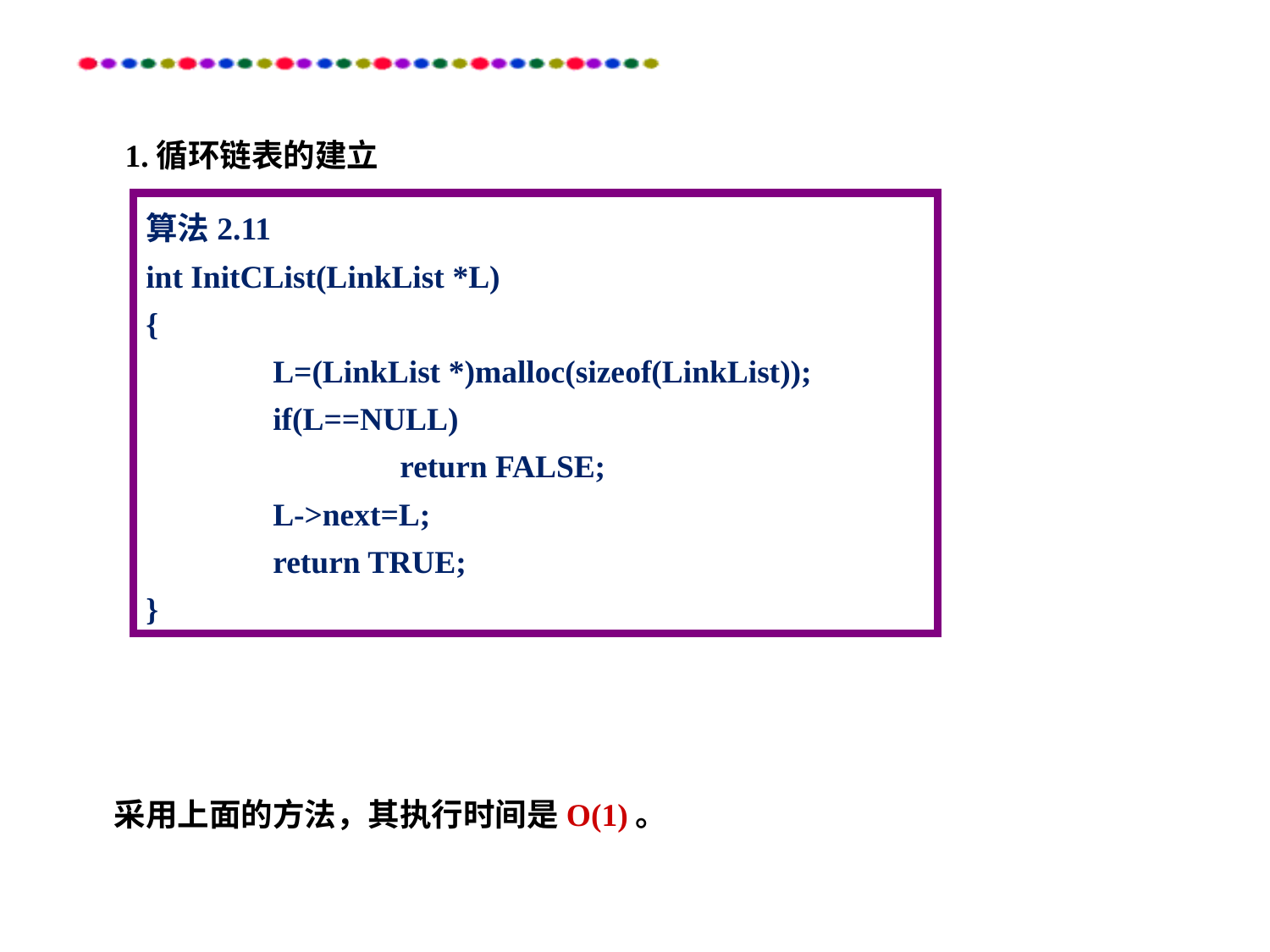

1.循环链表的建立
算法2.11
int InitCList(LinkList *L)
{
	L=(LinkList *)malloc(sizeof(LinkList));
	if(L==NULL)
		return FALSE;
	L->next=L;
	return TRUE;
}
采用上面的方法，其执行时间是O(1)。